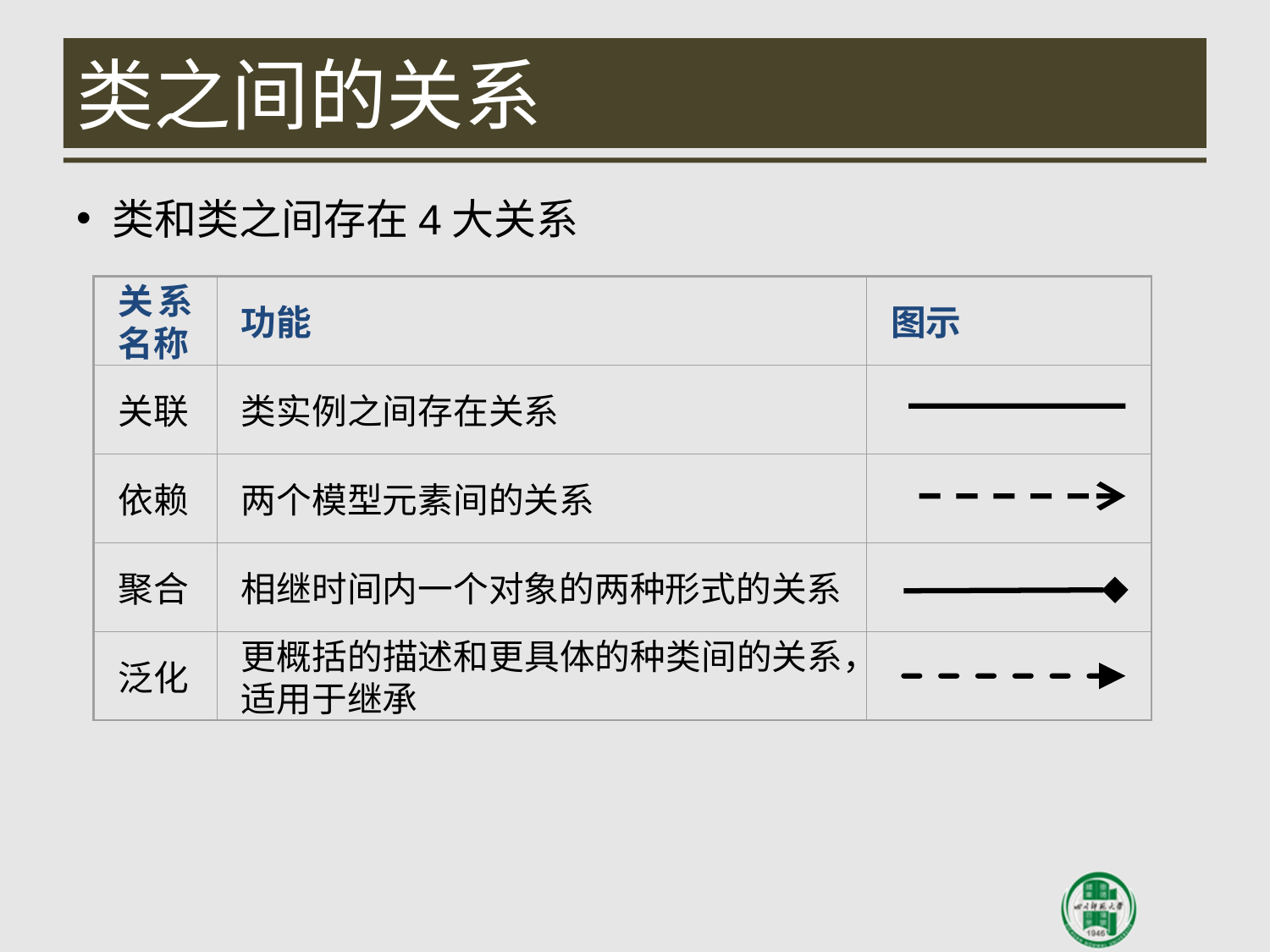

# 类之间的关系
类和类之间存在4大关系

关系名称

功能

图示

关联

类实例之间存在关系

依赖

两个模型元素间的关系

聚合

相继时间内一个对象的两种形式的关系

泛化

更概括的描述和更具体的种类间的关系，适用于继承